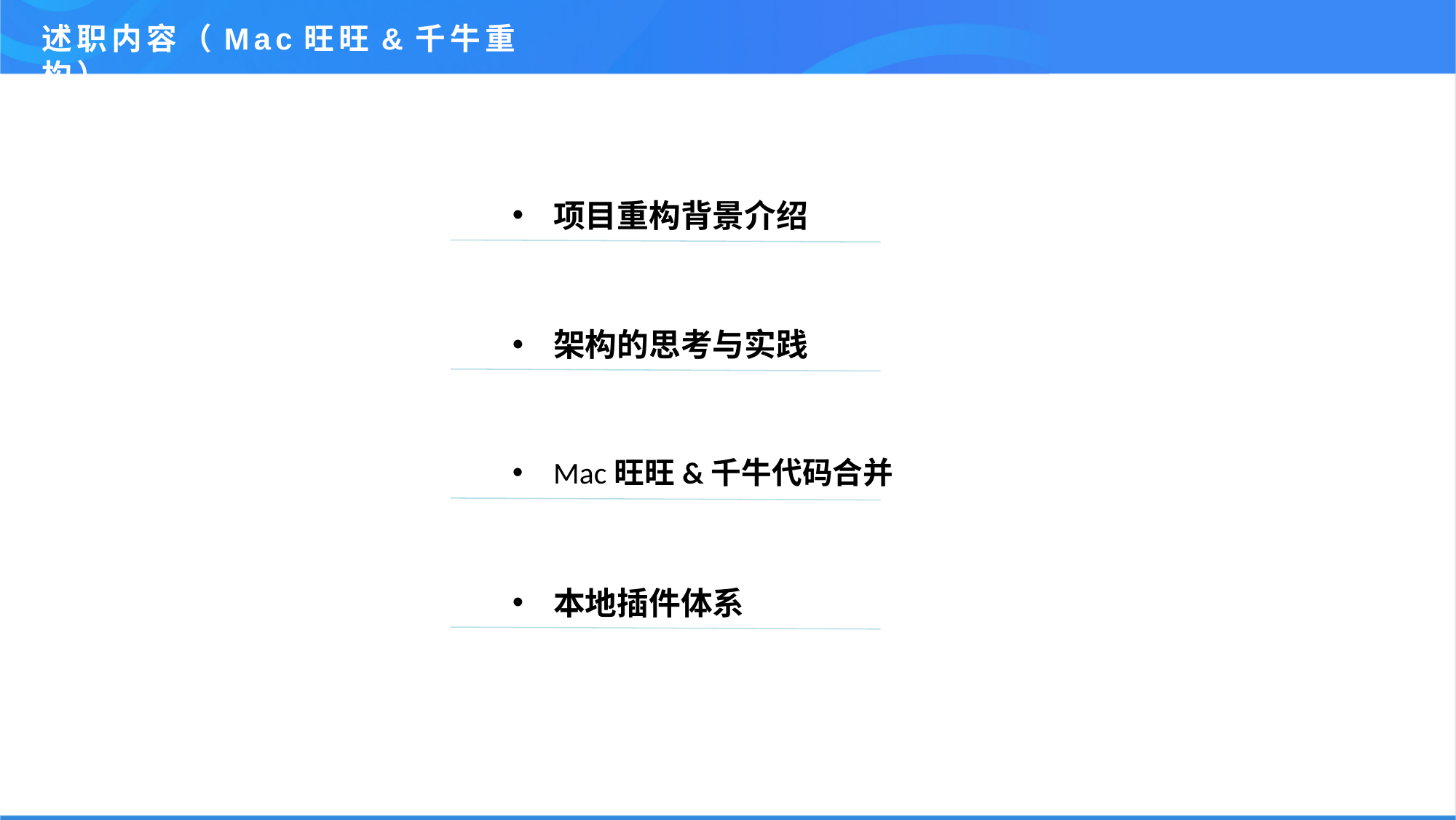

述职内容（Mac旺旺&千牛重构）
项目重构背景介绍
架构的思考与实践
Mac旺旺&千牛代码合并
本地插件体系